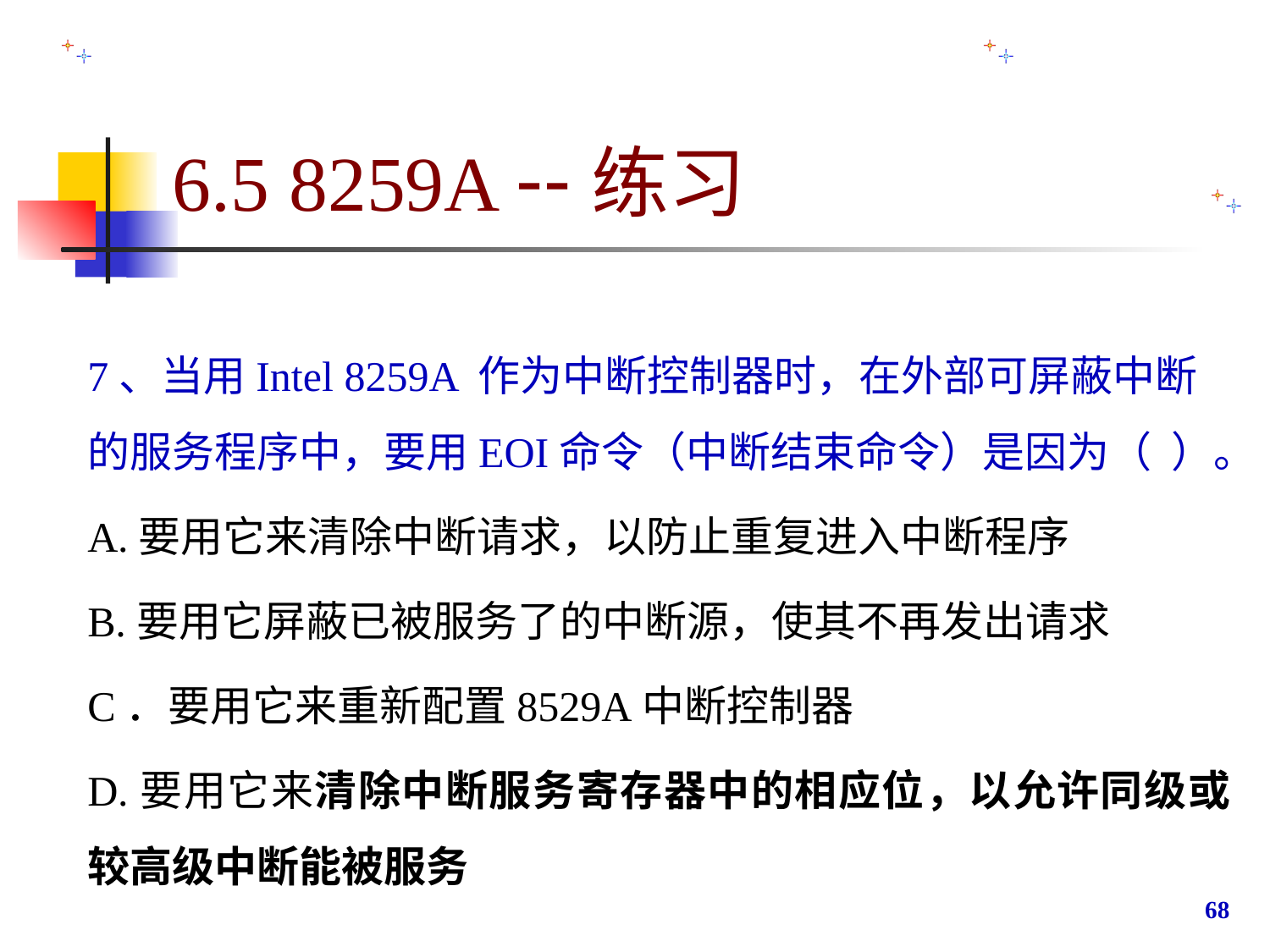

# 6.5 8259A --练习
7、当用Intel 8259A 作为中断控制器时，在外部可屏蔽中断的服务程序中，要用EOI命令（中断结束命令）是因为（  ）。
A.要用它来清除中断请求，以防止重复进入中断程序
B.要用它屏蔽已被服务了的中断源，使其不再发出请求
C．要用它来重新配置8529A中断控制器
D.要用它来清除中断服务寄存器中的相应位，以允许同级或较高级中断能被服务
68